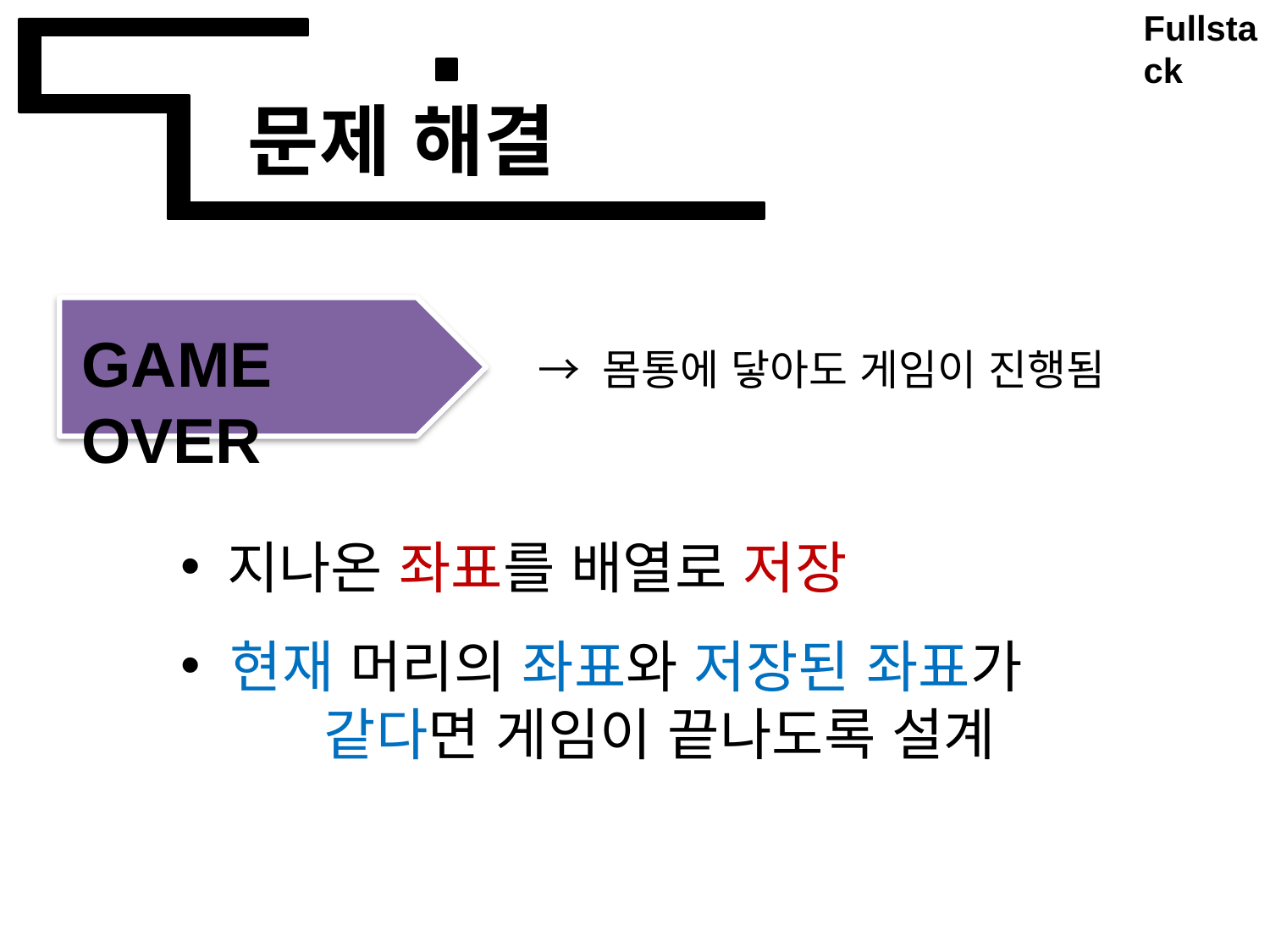

Fullstack

문제 해결

GAME OVER
→ 몸통에 닿아도 게임이 진행됨
 지나온 좌표를 배열로 저장
 현재 머리의 좌표와 저장된 좌표가
	 같다면 게임이 끝나도록 설계